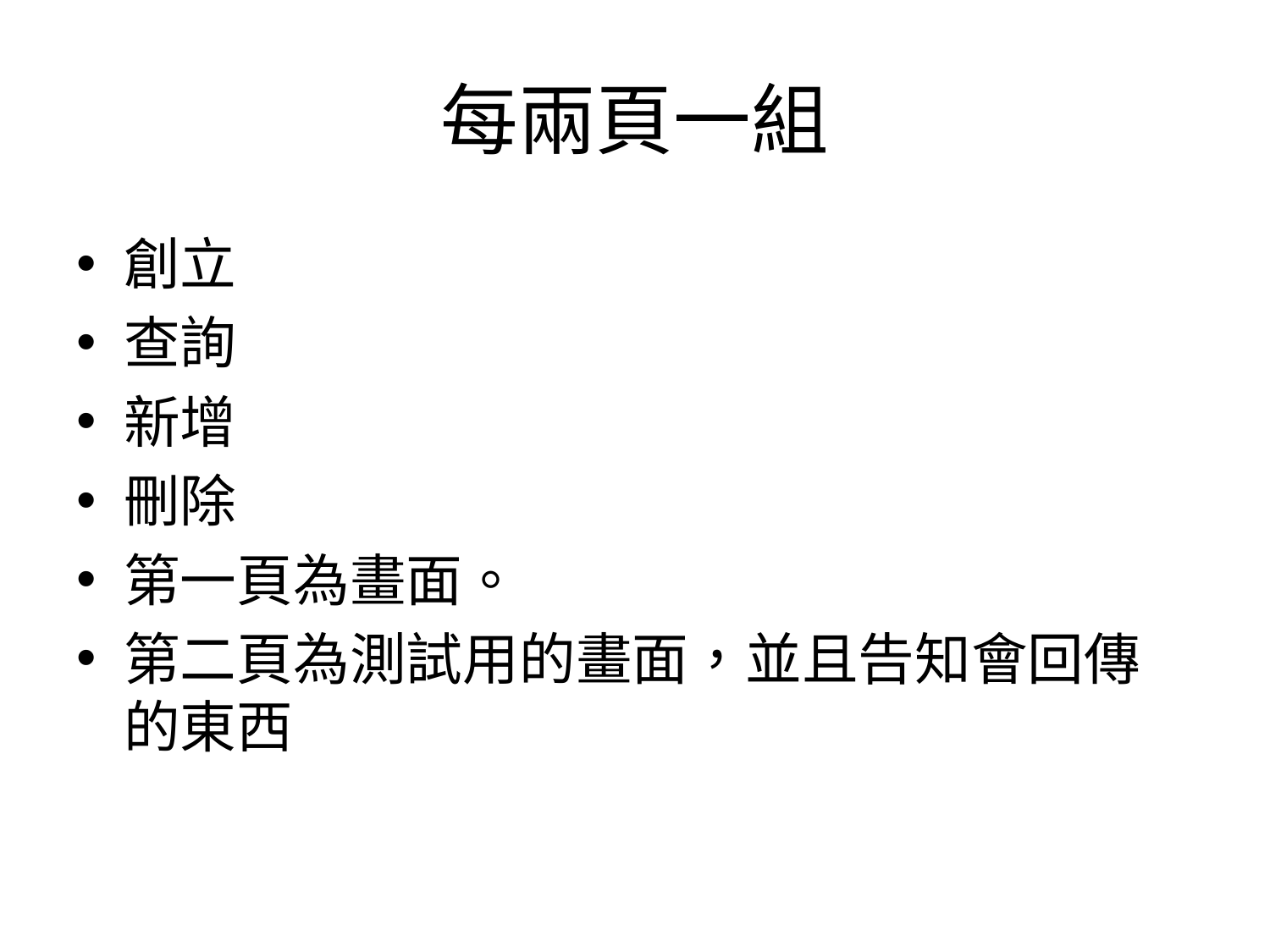

# 每兩頁一組
創立
查詢
新增
刪除
第一頁為畫面。
第二頁為測試用的畫面，並且告知會回傳的東西